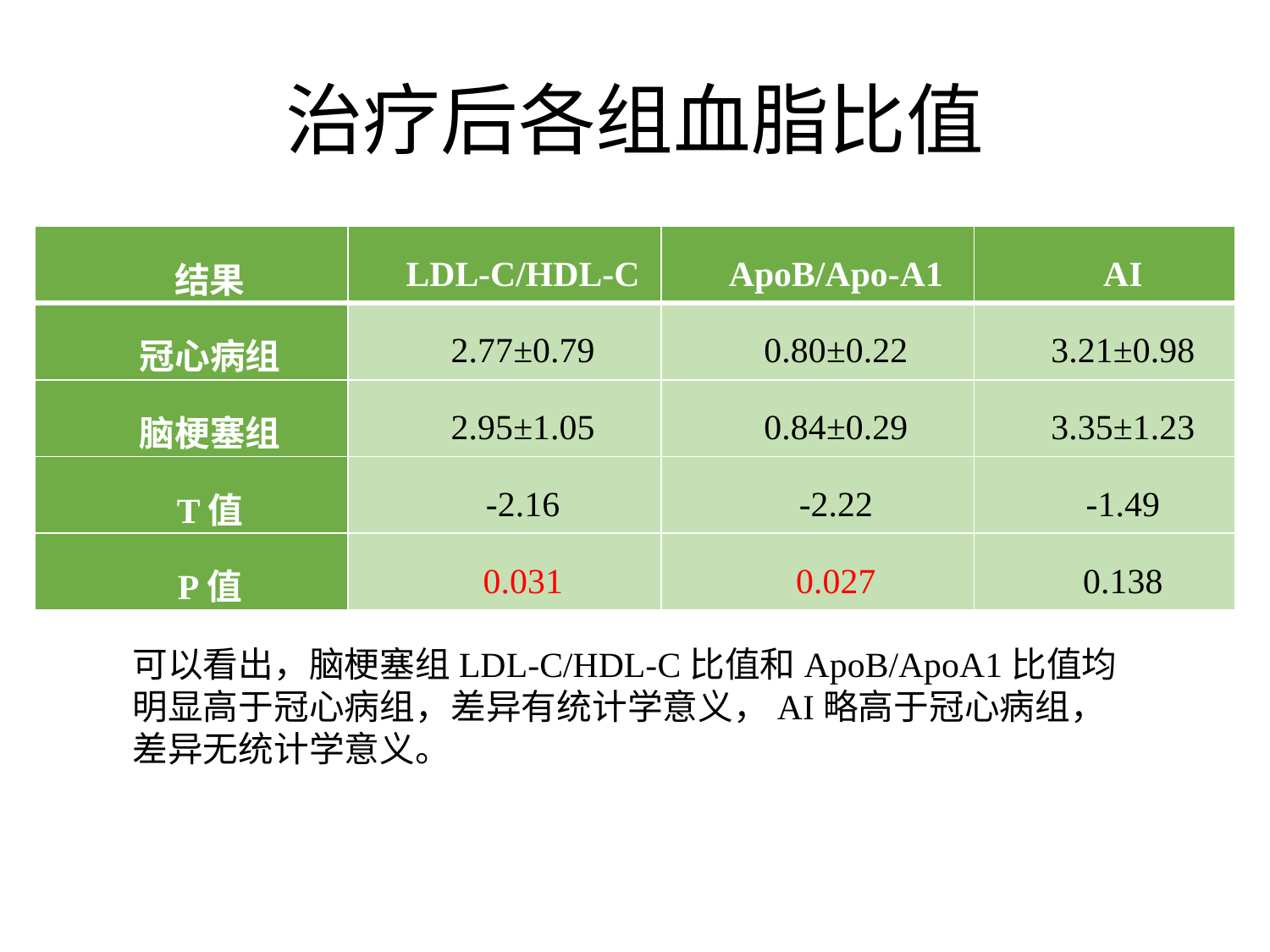

# 治疗后各组血脂比值
| 结果 | LDL-C/HDL-C | ApoB/Apo-A1 | AI |
| --- | --- | --- | --- |
| 冠心病组 | 2.77±0.79 | 0.80±0.22 | 3.21±0.98 |
| 脑梗塞组 | 2.95±1.05 | 0.84±0.29 | 3.35±1.23 |
| T值 | -2.16 | -2.22 | -1.49 |
| P值 | 0.031 | 0.027 | 0.138 |
可以看出，脑梗塞组LDL-C/HDL-C比值和ApoB/ApoA1比值均明显高于冠心病组，差异有统计学意义，AI略高于冠心病组，差异无统计学意义。